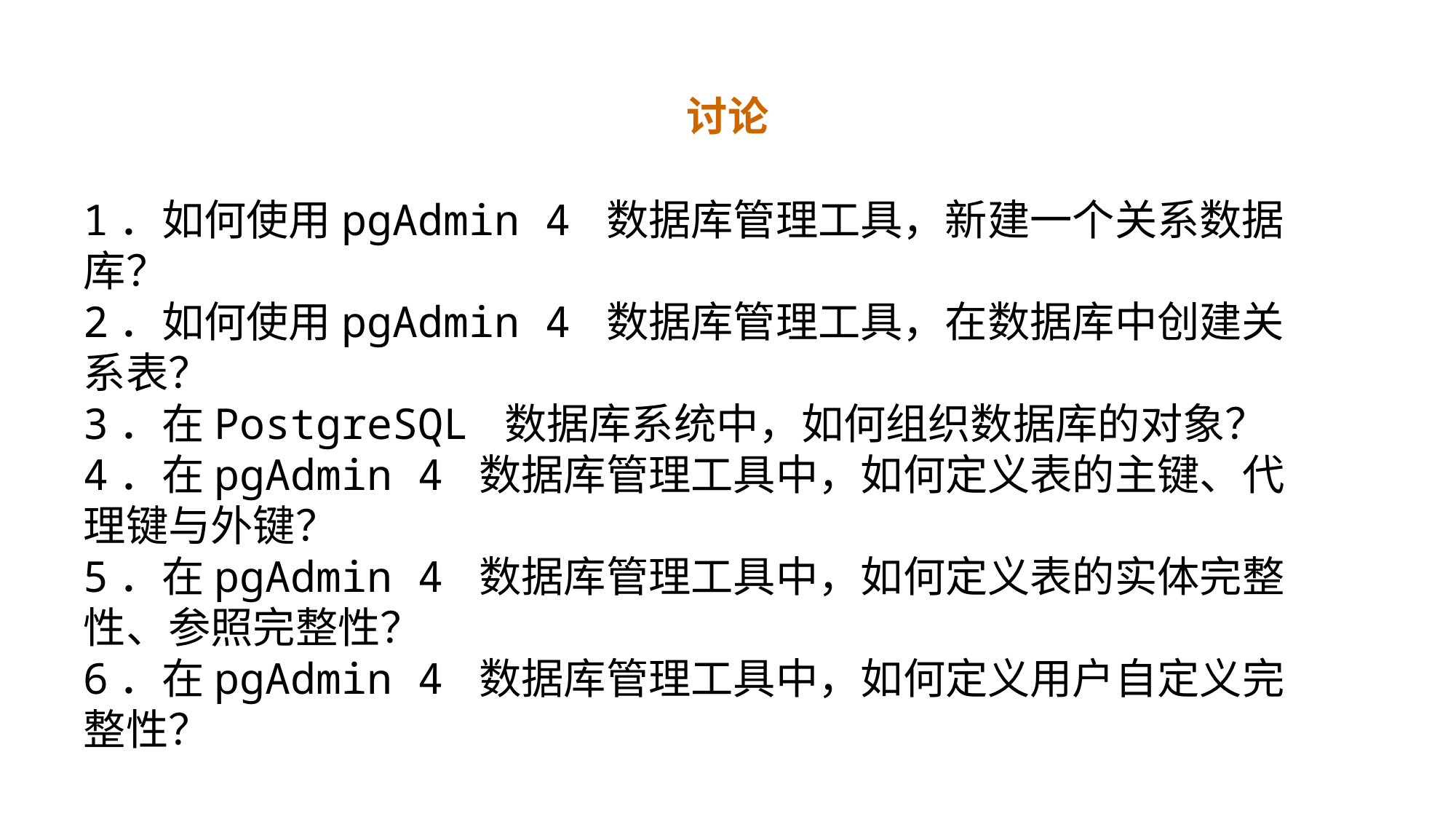

# 讨论
1．如何使用pgAdmin 4 数据库管理工具，新建一个关系数据库？
2．如何使用pgAdmin 4 数据库管理工具，在数据库中创建关系表？
3．在PostgreSQL 数据库系统中，如何组织数据库的对象？
4．在pgAdmin 4 数据库管理工具中，如何定义表的主键、代理键与外键？
5．在pgAdmin 4 数据库管理工具中，如何定义表的实体完整性、参照完整性？
6．在pgAdmin 4 数据库管理工具中，如何定义用户自定义完整性？